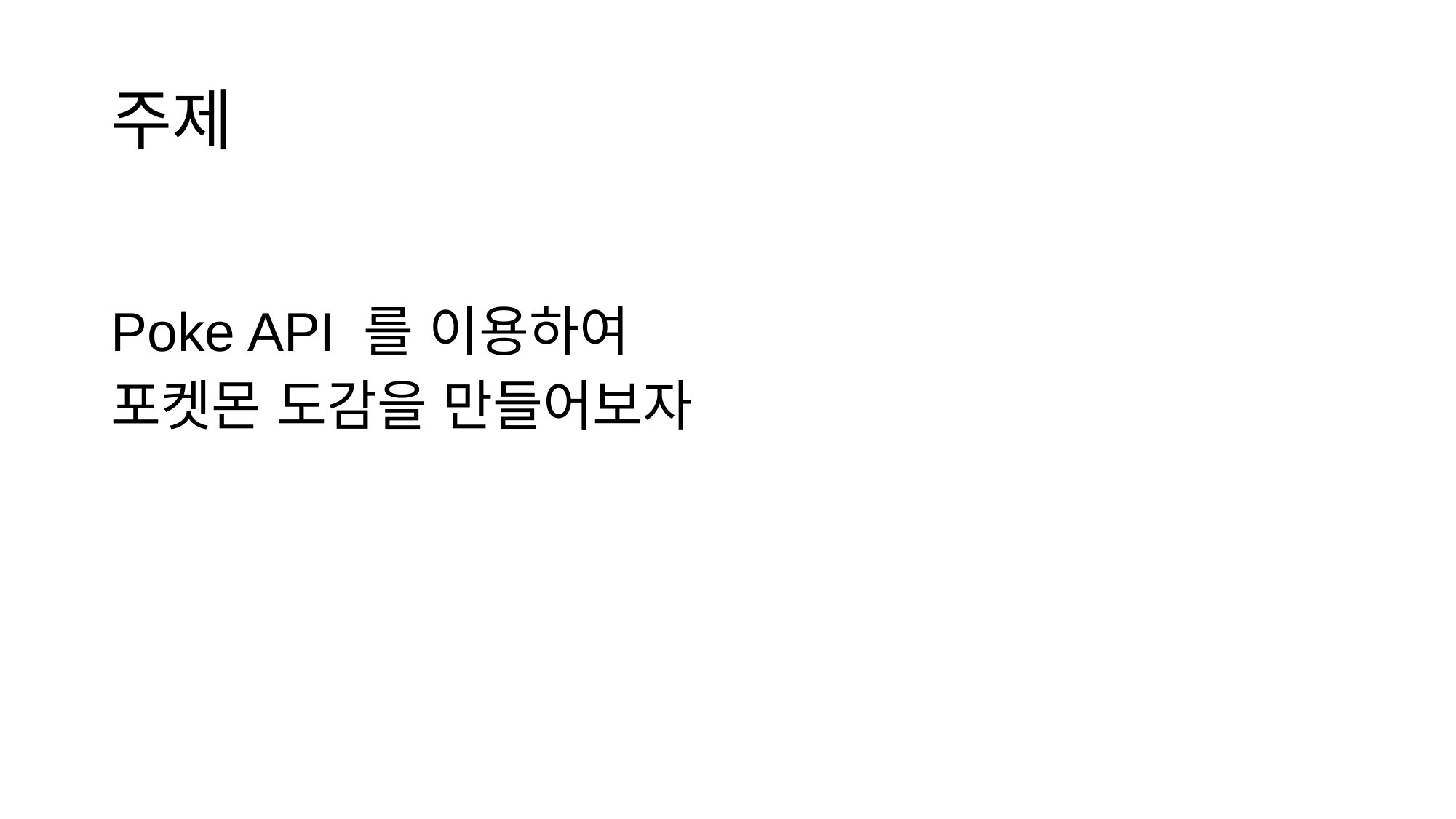

# 주제

Poke API 를 이용하여
포켓몬 도감을 만들어보자